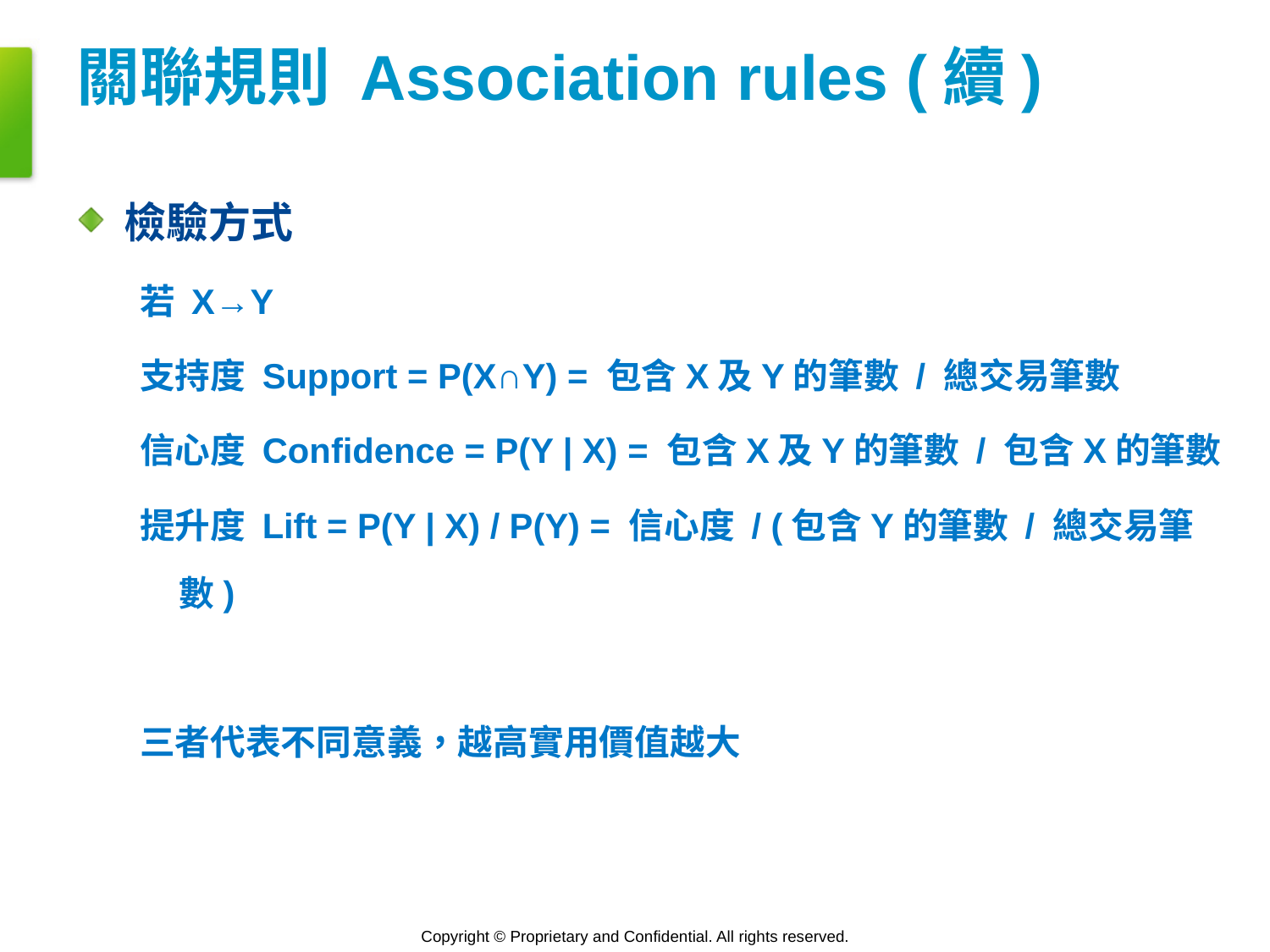

# 關聯規則 Association rules (續)
檢驗方式
若 X→Y
支持度 Support = P(X∩Y) = 包含X及Y的筆數 / 總交易筆數
信心度 Confidence = P(Y | X) = 包含X及Y的筆數 / 包含X的筆數
提升度 Lift = P(Y | X) / P(Y) = 信心度 / (包含Y的筆數 / 總交易筆數)

三者代表不同意義，越高實用價值越大